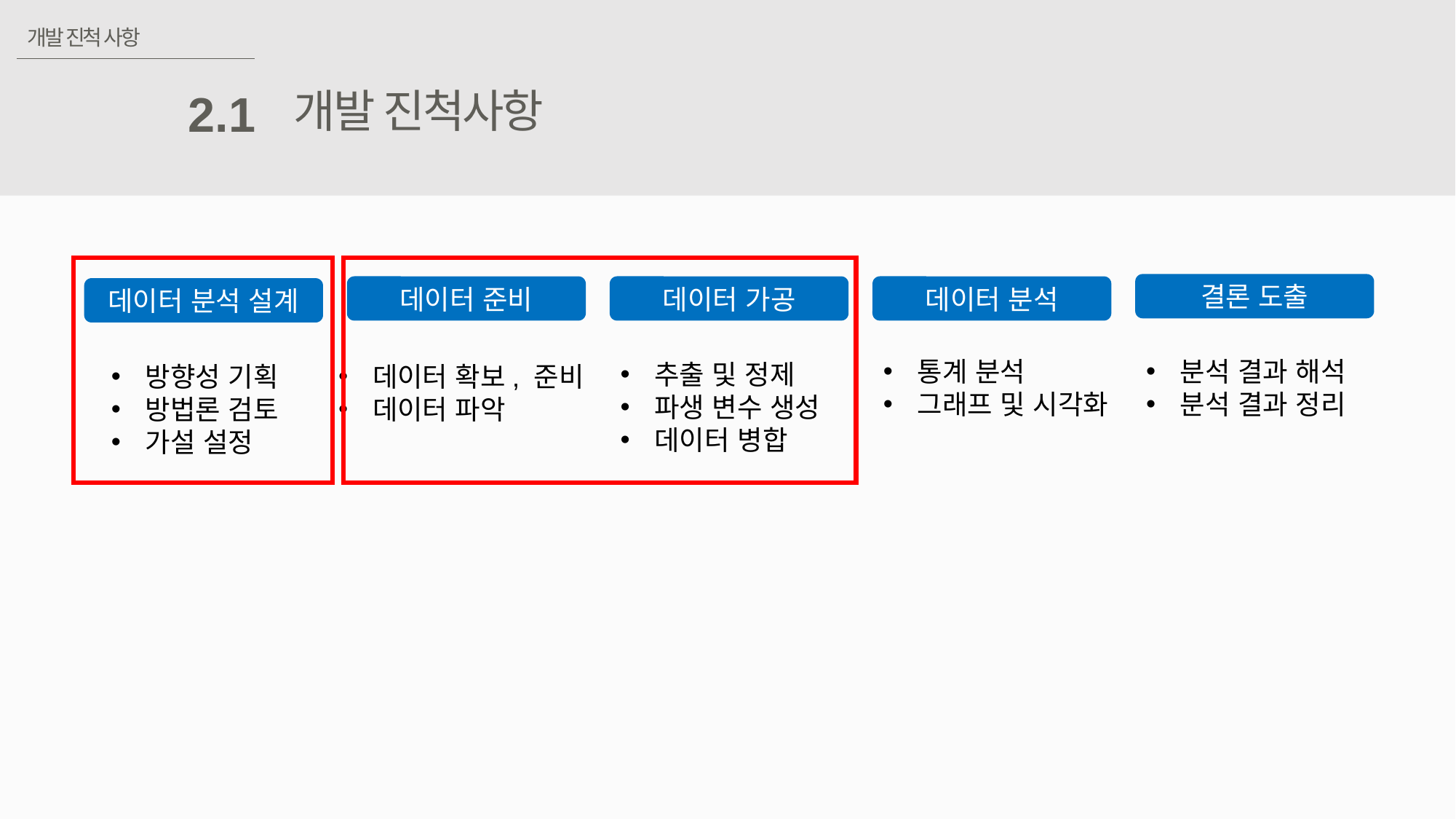

개발 진척 사항
개발 진척사항
2.1

결론 도출
데이터 가공
데이터 분석
데이터 준비
데이터 분석 설계
통계 분석
그래프 및 시각화
분석 결과 해석
분석 결과 정리
추출 및 정제
파생 변수 생성
데이터 병합
방향성 기획
방법론 검토
가설 설정
데이터 확보, 준비
데이터 파악